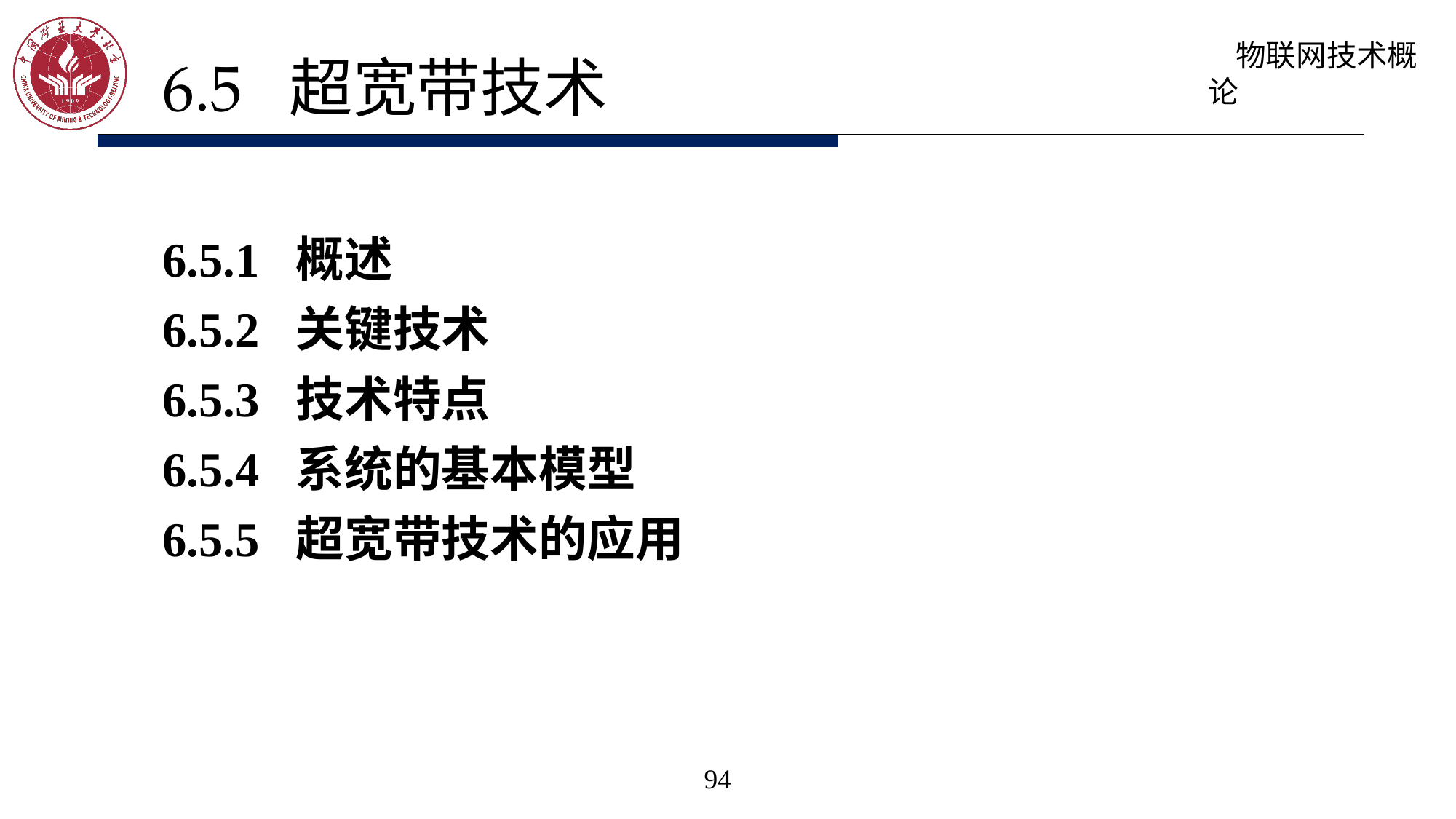

6.5  超宽带技术
6.5.1  概述
6.5.2  关键技术
6.5.3  技术特点
6.5.4  系统的基本模型
6.5.5  超宽带技术的应用
94